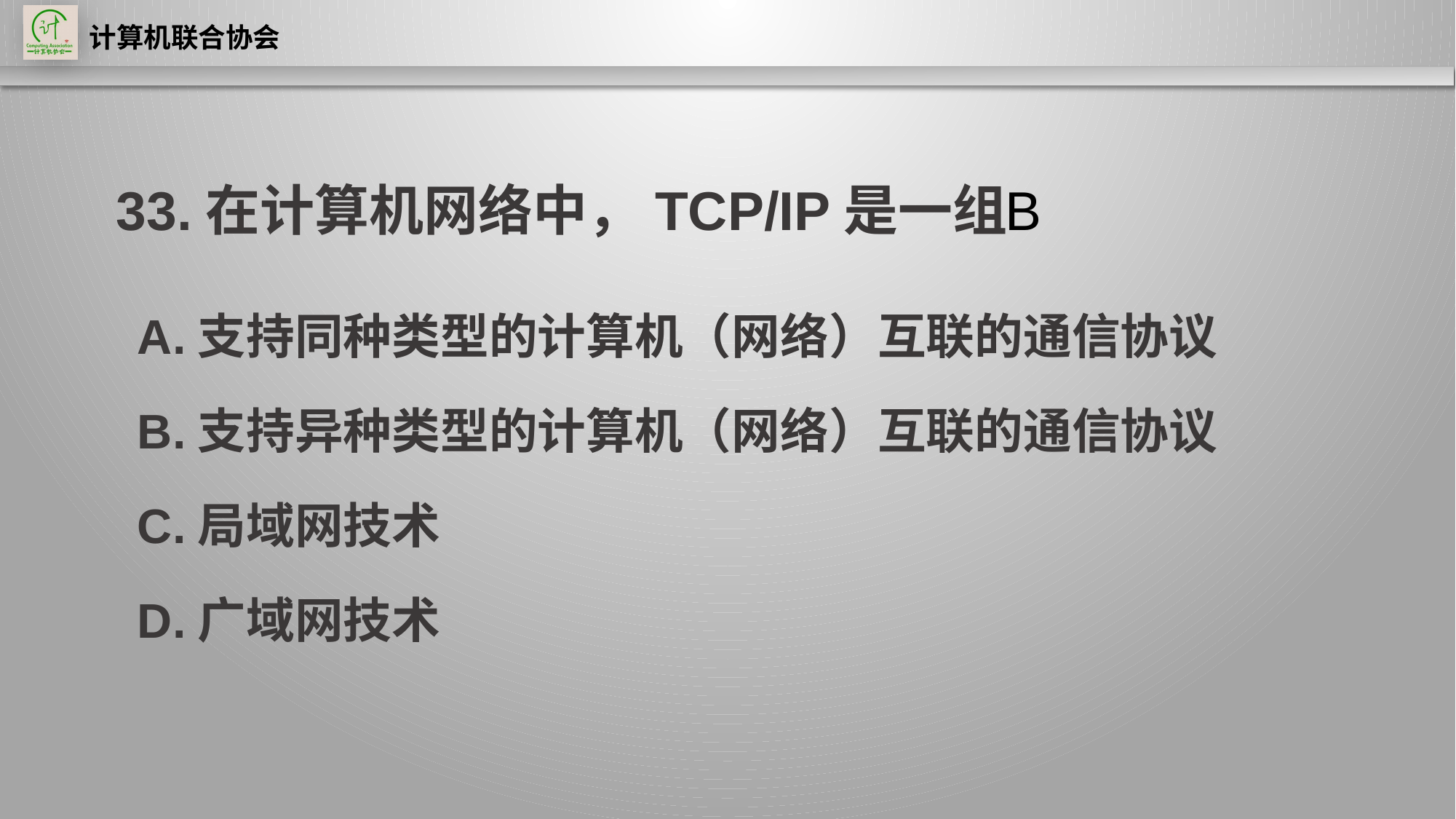

B
33.在计算机网络中，TCP/IP是一组
A.支持同种类型的计算机（网络）互联的通信协议
B.支持异种类型的计算机（网络）互联的通信协议
C.局域网技术
D.广域网技术